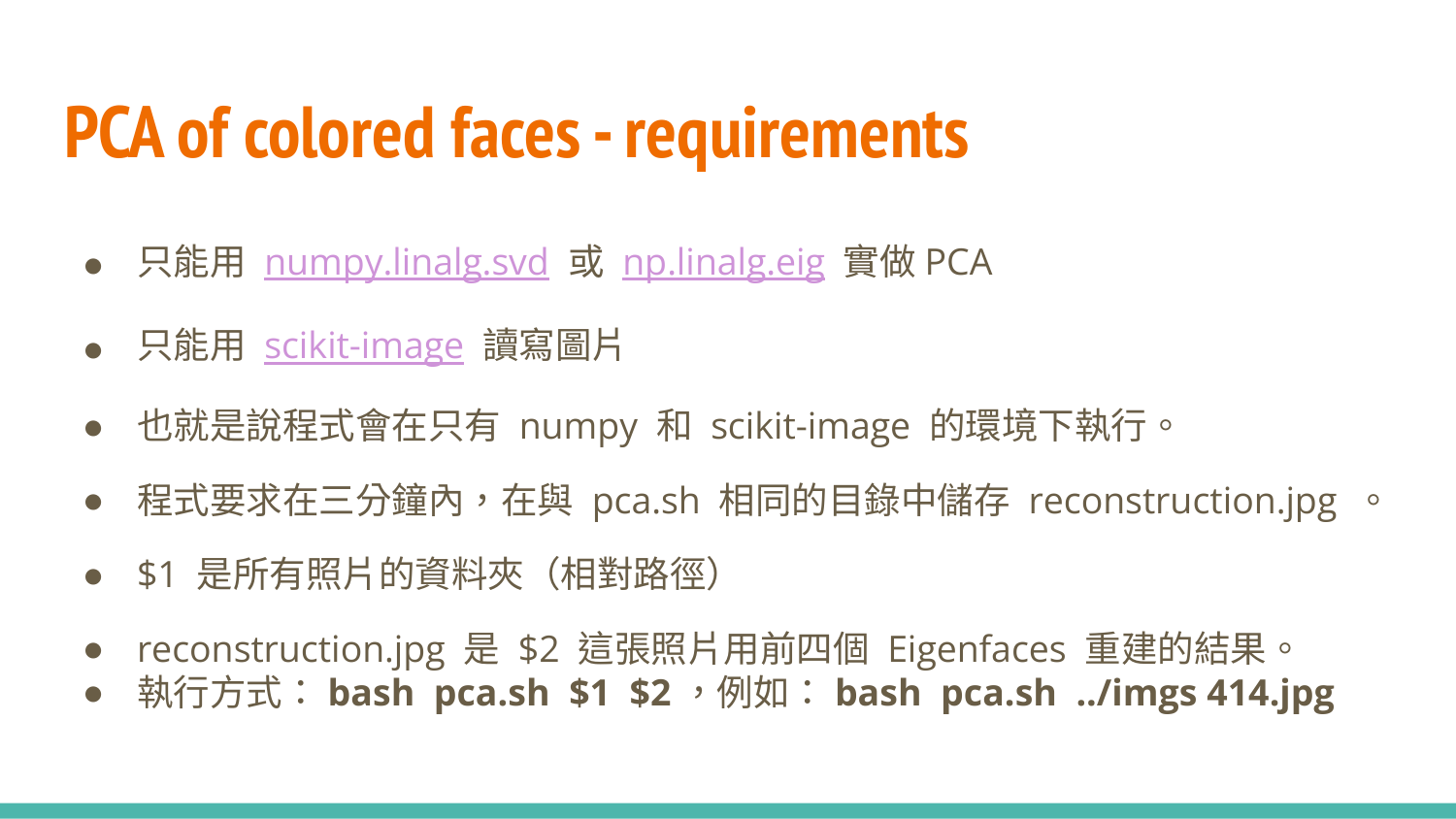

# PCA of colored faces - requirements
只能用 numpy.linalg.svd 或 np.linalg.eig 實做PCA
只能用 scikit-image 讀寫圖片
也就是說程式會在只有 numpy 和 scikit-image 的環境下執行。
程式要求在三分鐘內，在與 pca.sh 相同的目錄中儲存 reconstruction.jpg 。
$1 是所有照片的資料夾（相對路徑）
reconstruction.jpg 是 $2 這張照片用前四個 Eigenfaces 重建的結果。
執行方式：bash  pca.sh  $1  $2，例如：bash  pca.sh  ../imgs 414.jpg